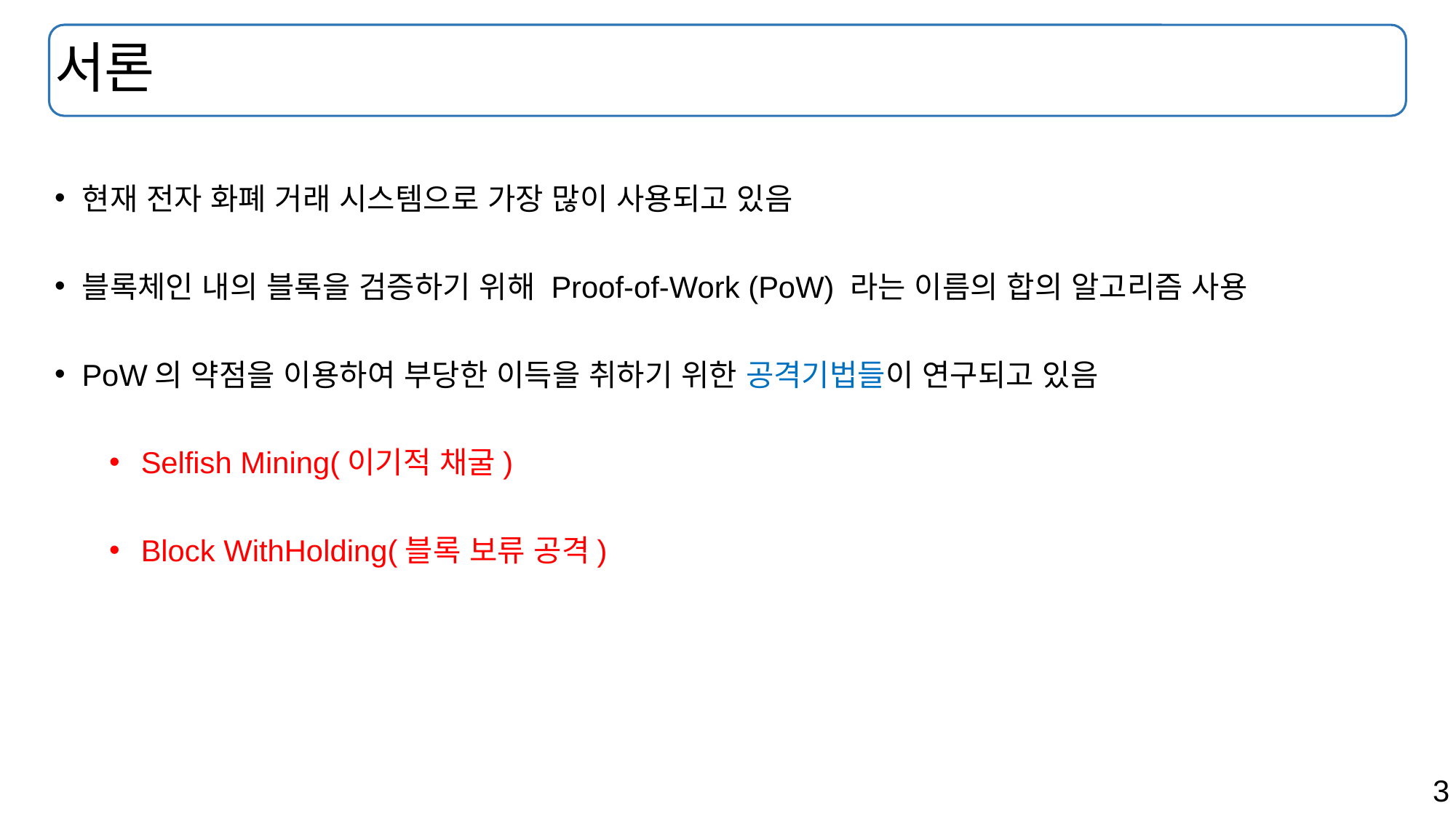

# 서론
현재 전자 화폐 거래 시스템으로 가장 많이 사용되고 있음
블록체인 내의 블록을 검증하기 위해 Proof-of-Work (PoW) 라는 이름의 합의 알고리즘 사용
PoW의 약점을 이용하여 부당한 이득을 취하기 위한 공격기법들이 연구되고 있음
Selfish Mining(이기적 채굴)
Block WithHolding(블록 보류 공격)

3